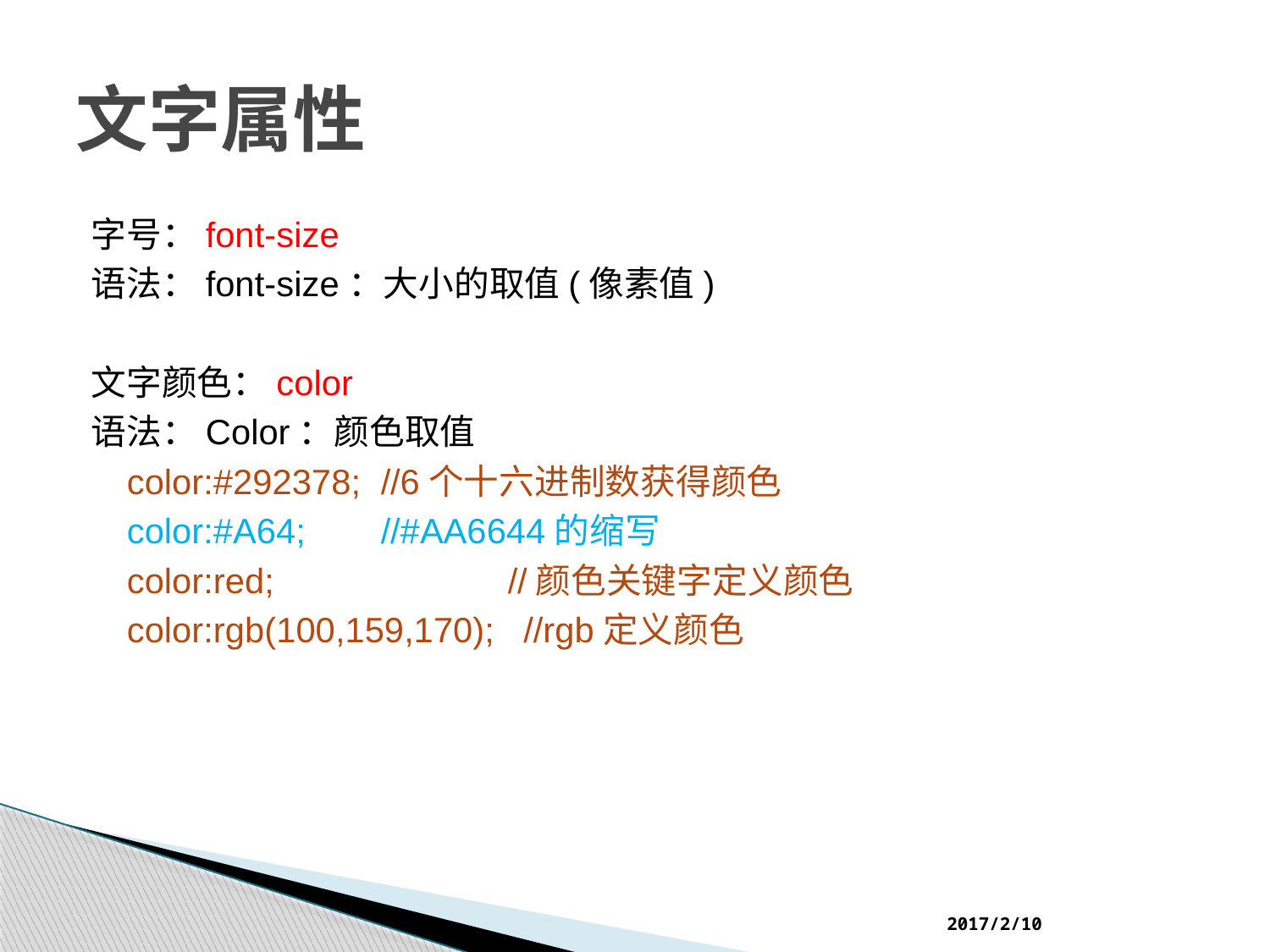

# 文字属性
字号：font-size
语法：font-size：大小的取值(像素值)

文字颜色：color
语法：Color：颜色取值
	color:#292378;  	//6个十六进制数获得颜色
	color:#A64; 	//#AA6644的缩写
	color:red;		//颜色关键字定义颜色
	color:rgb(100,159,170);   //rgb定义颜色

2017/2/10